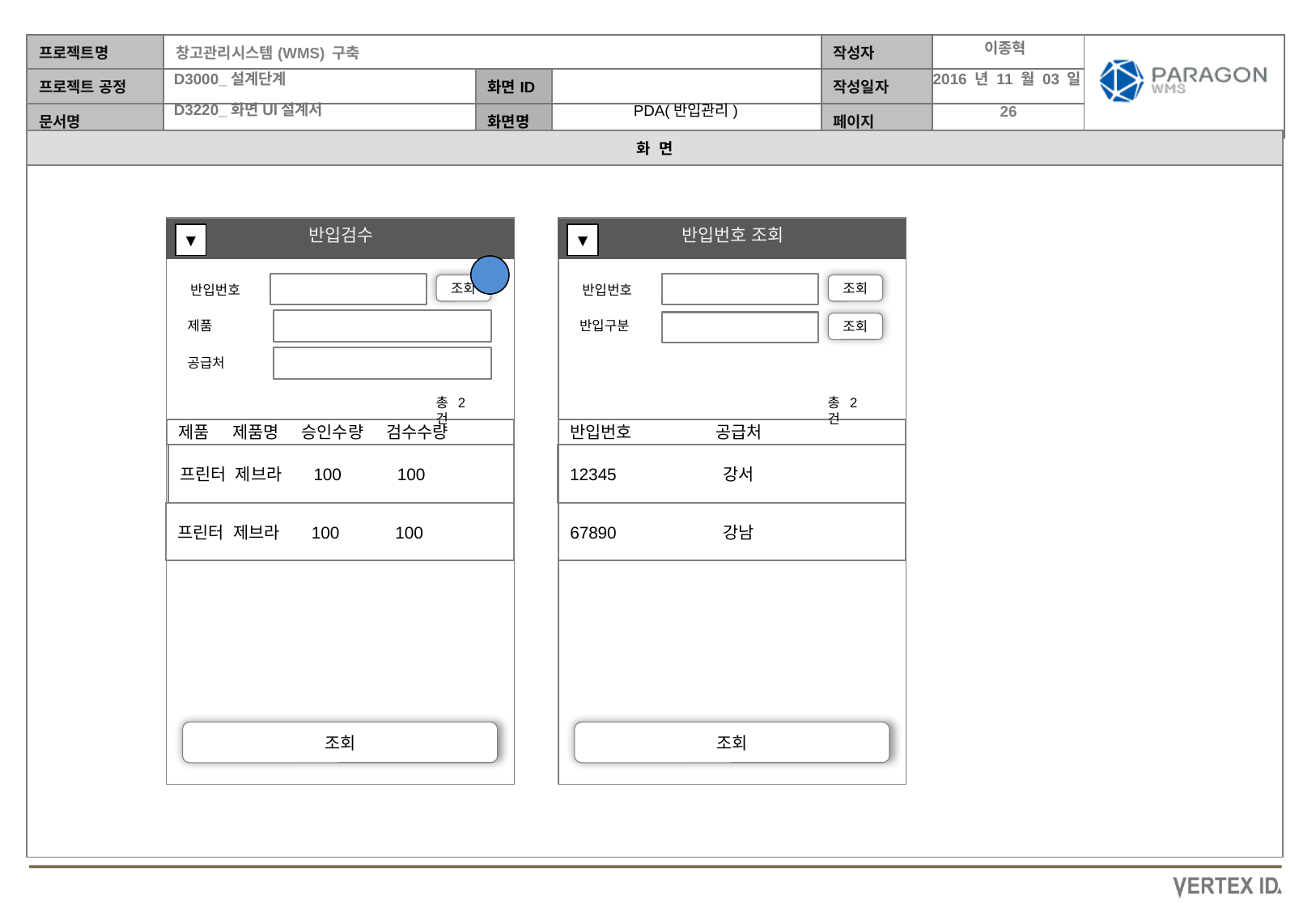

이종혁
2016 년 11 월 03 일
PDA(반입관리)

반입검수
반입번호 조회
▼
▼

조회
조회
반입번호
반입번호

제품
반입구분

조회

공급처
총2건
총2건
제품     제품명     승인수량     검수수량
반입번호                  공급처
프린터  제브라      100            100
12345                      강서
프린터  제브라      100            100
67890                      강남
조회
조회